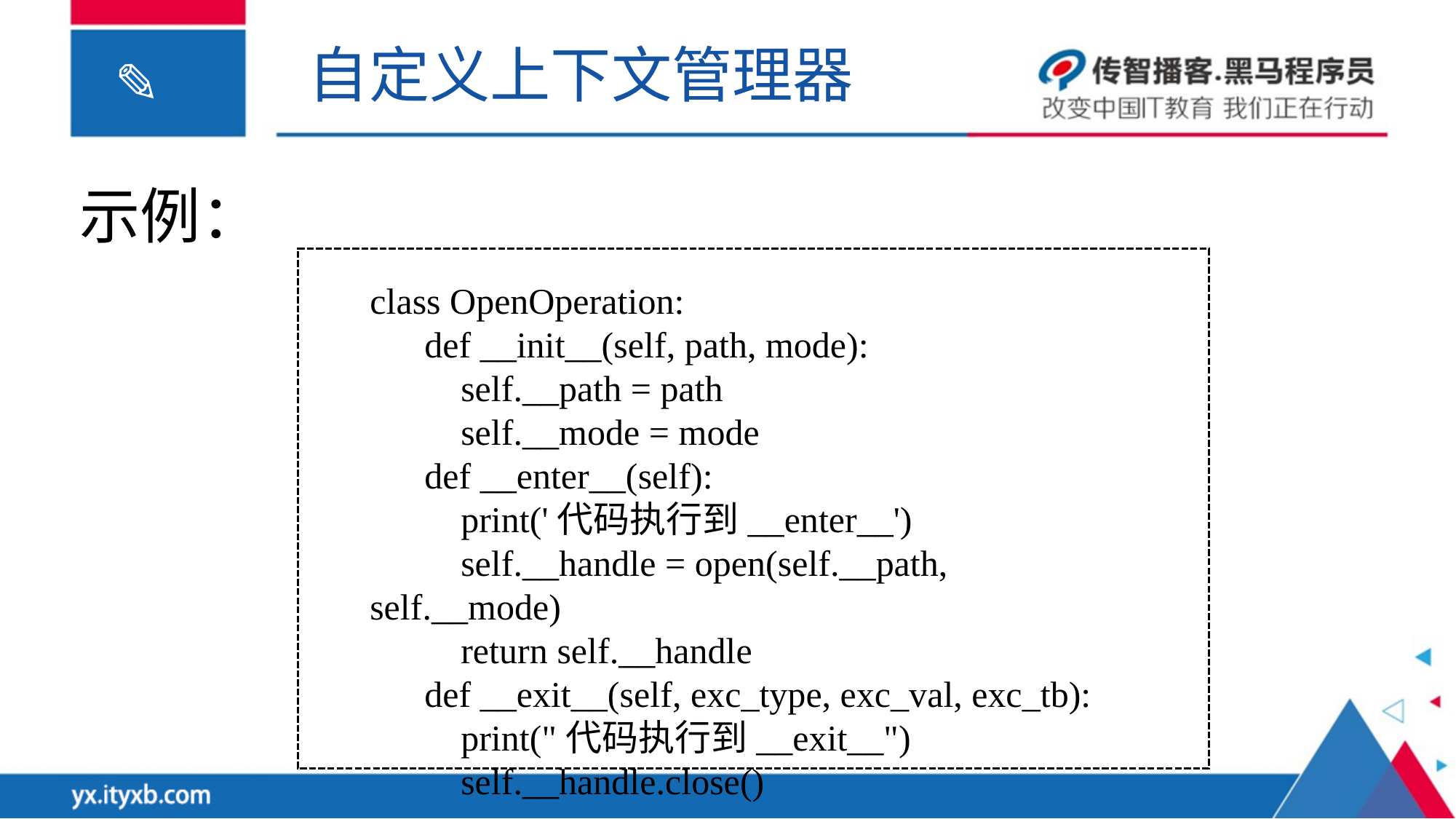

自定义上下文管理器
示例：

class OpenOperation:
      def __init__(self, path, mode):
          self.__path = path
          self.__mode = mode
      def __enter__(self):
          print('代码执行到__enter__')
          self.__handle = open(self.__path, self.__mode)
          return self.__handle
      def __exit__(self, exc_type, exc_val, exc_tb):
          print("代码执行到__exit__")
          self.__handle.close()